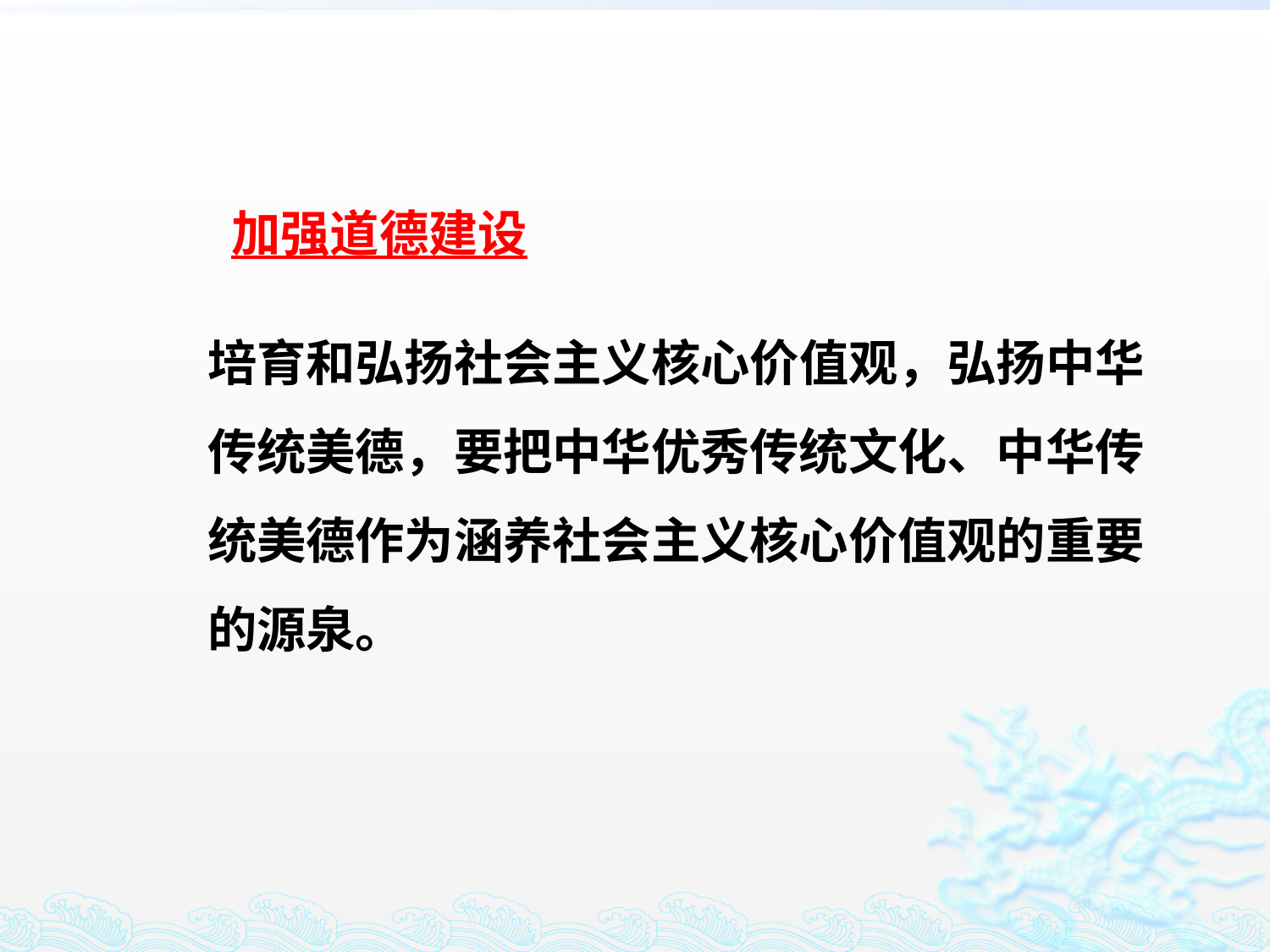

加强道德建设
培育和弘扬社会主义核心价值观，弘扬中华传统美德，要把中华优秀传统文化、中华传统美德作为涵养社会主义核心价值观的重要的源泉。